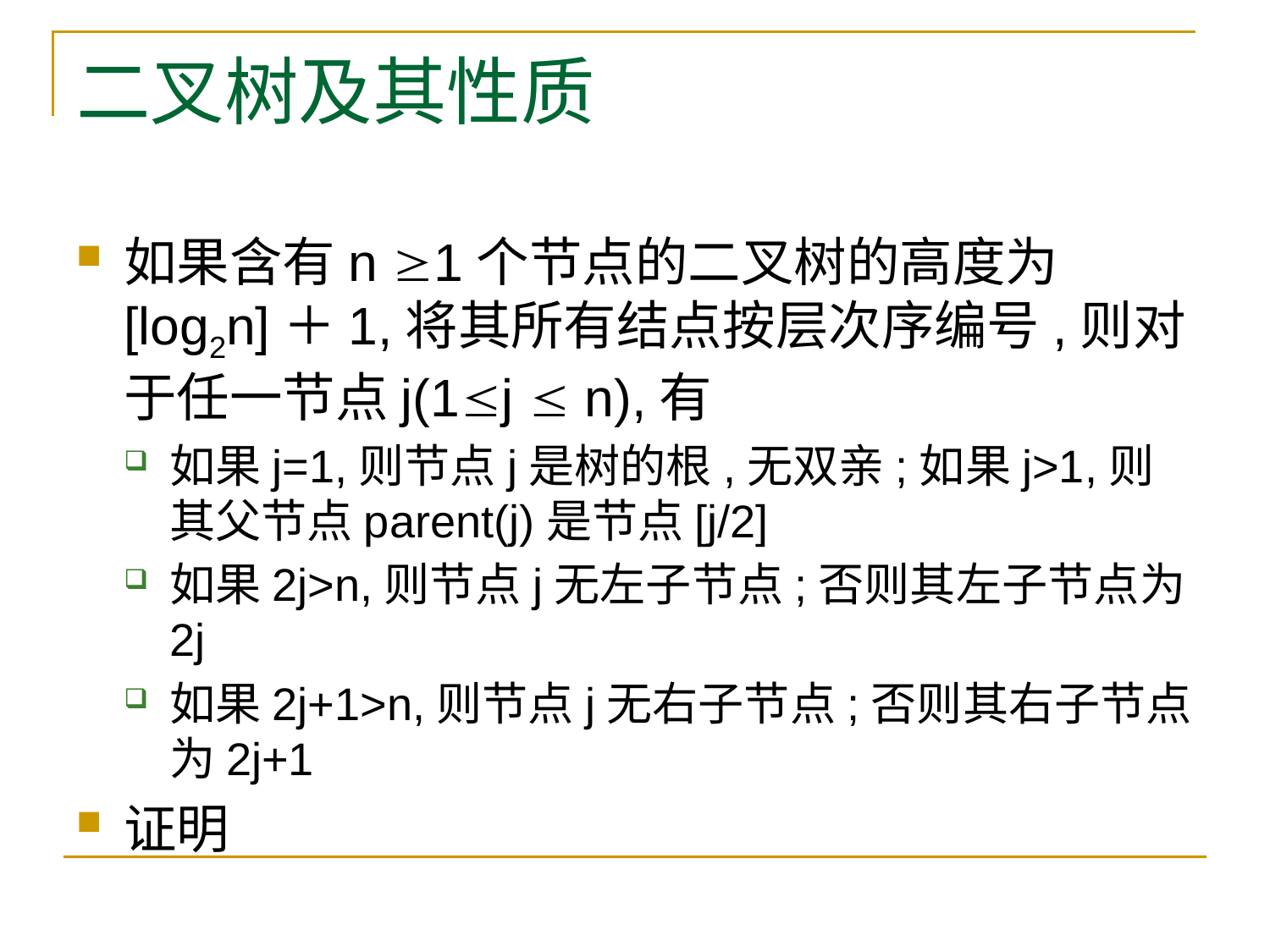

# 二叉树及其性质
如果含有n ≥1个节点的二叉树的高度为[log2n]＋1,将其所有结点按层次序编号,则对于任一节点j(1≤j ≤ n),有
如果j=1,则节点j是树的根,无双亲;如果j>1,则其父节点parent(j)是节点[j/2]
如果2j>n,则节点j无左子节点;否则其左子节点为2j
如果2j+1>n,则节点j无右子节点;否则其右子节点为2j+1
证明